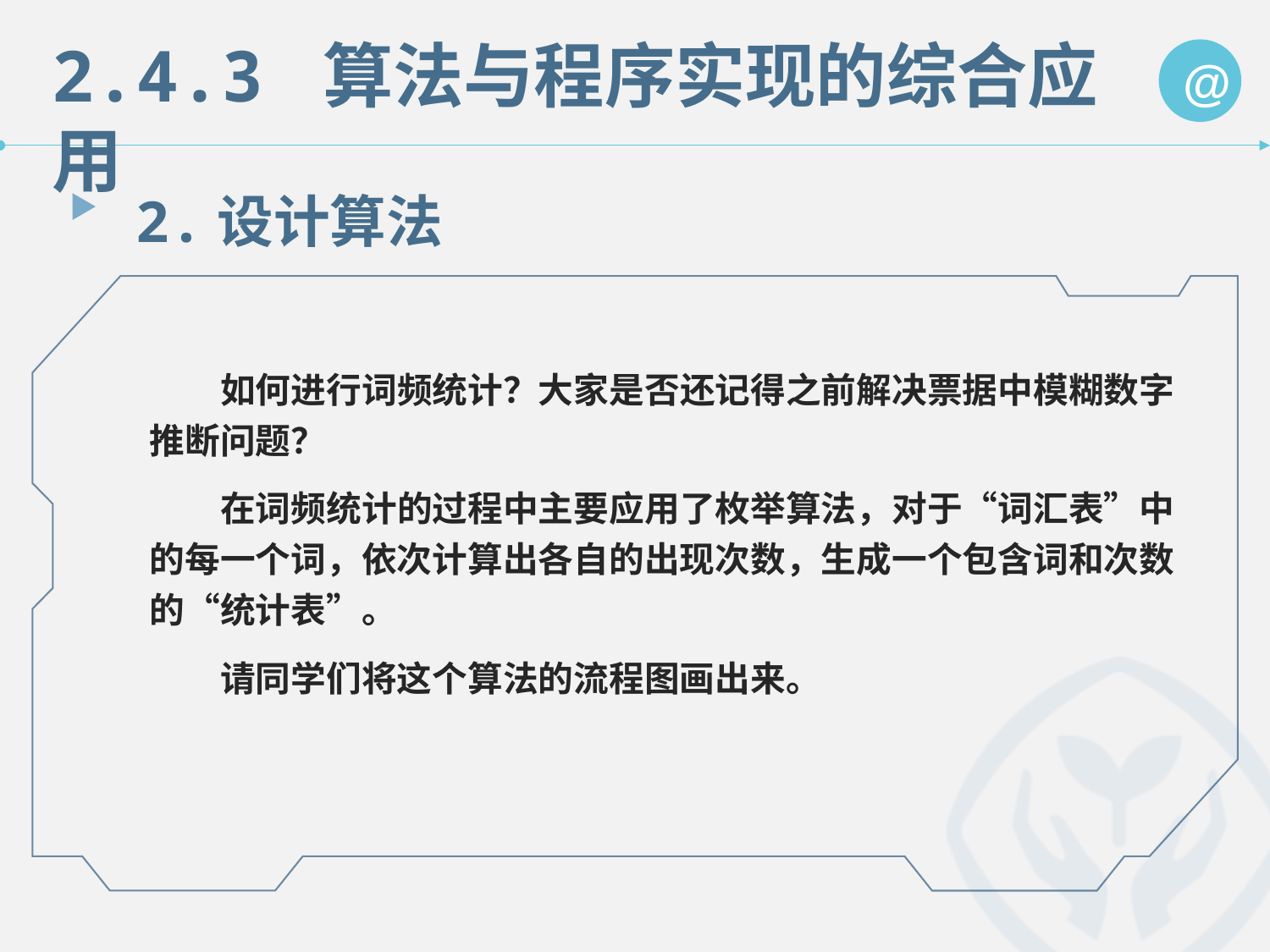

2.4.3 算法与程序实现的综合应用
@
2.设计算法

　　如何进行词频统计？大家是否还记得之前解决票据中模糊数字推断问题？
　　在词频统计的过程中主要应用了枚举算法，对于“词汇表”中的每一个词，依次计算出各自的出现次数，生成一个包含词和次数的“统计表”。
　　请同学们将这个算法的流程图画出来。